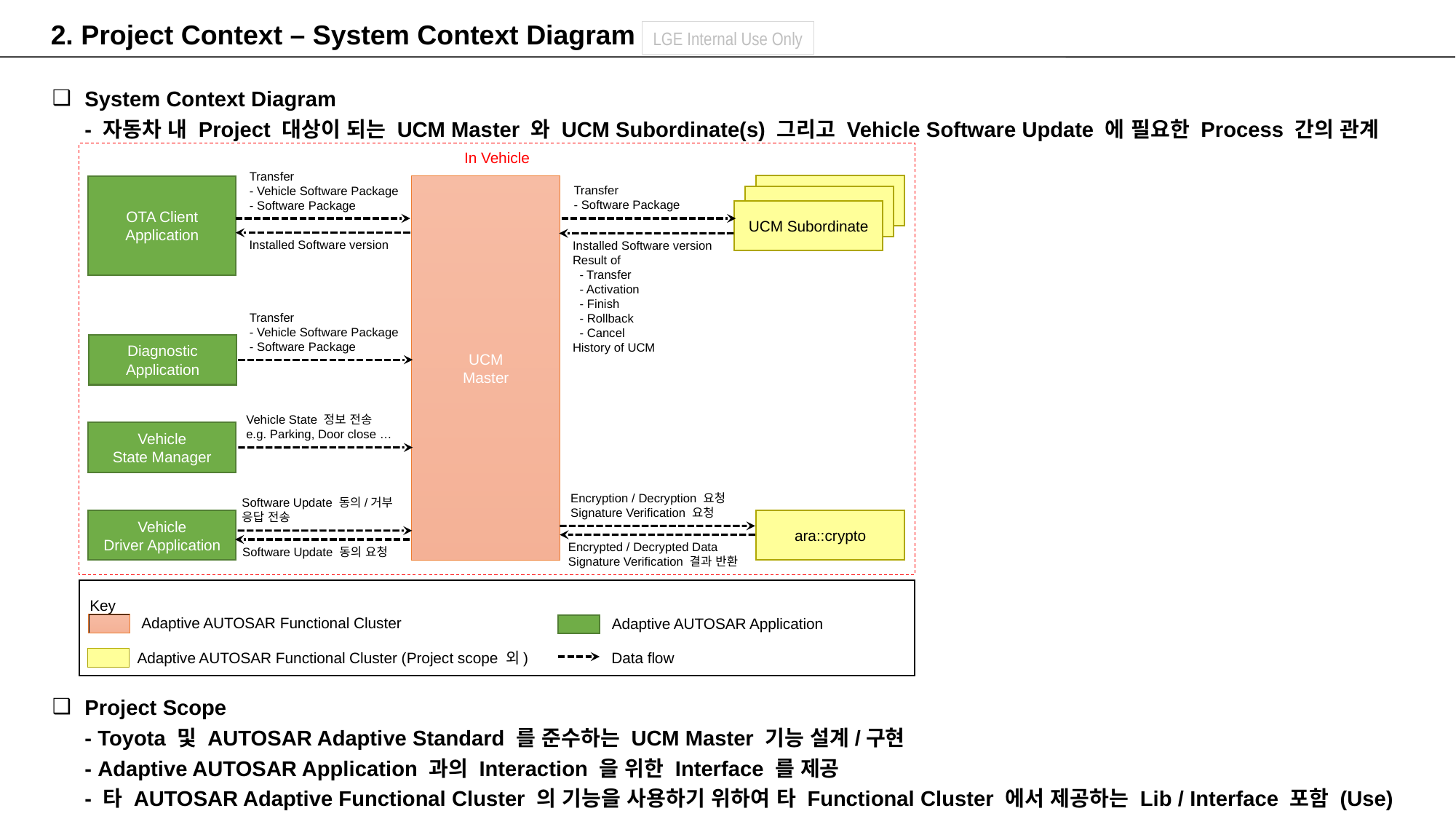

2. Project Context – System Context Diagram
System Context Diagram
- 자동차 내 Project 대상이 되는 UCM Master 와 UCM Subordinate(s) 그리고 Vehicle Software Update 에 필요한 Process 간의 관계
In Vehicle
Transfer
- Vehicle Software Package
- Software Package
UCM
UCM
Master
OTA Client
Application
Transfer
- Software Package
UCM
UCM Subordinate
Installed Software version
Installed Software version
Result of
  - Transfer
  - Activation
  - Finish
  - Rollback
  - Cancel
History of UCM
Transfer
- Vehicle Software Package
- Software Package
Diagnostic
Application
Vehicle State 정보 전송
e.g. Parking, Door close …
Vehicle
State Manager
Encryption / Decryption 요청
Signature Verification 요청
Software Update 동의/거부
응답 전송
Vehicle
Driver Application
ara::crypto
Encrypted / Decrypted Data
Signature Verification 결과 반환
Software Update 동의 요청
Key
Adaptive AUTOSAR Functional Cluster

Adaptive AUTOSAR Application

Data flow
Adaptive AUTOSAR Functional Cluster (Project scope 외)

Project Scope
- Toyota 및 AUTOSAR Adaptive Standard 를 준수하는 UCM Master 기능 설계/구현
- Adaptive AUTOSAR Application 과의 Interaction 을 위한 Interface 를 제공
- 타 AUTOSAR Adaptive Functional Cluster 의 기능을 사용하기 위하여 타 Functional Cluster 에서 제공하는 Lib / Interface 포함 (Use)